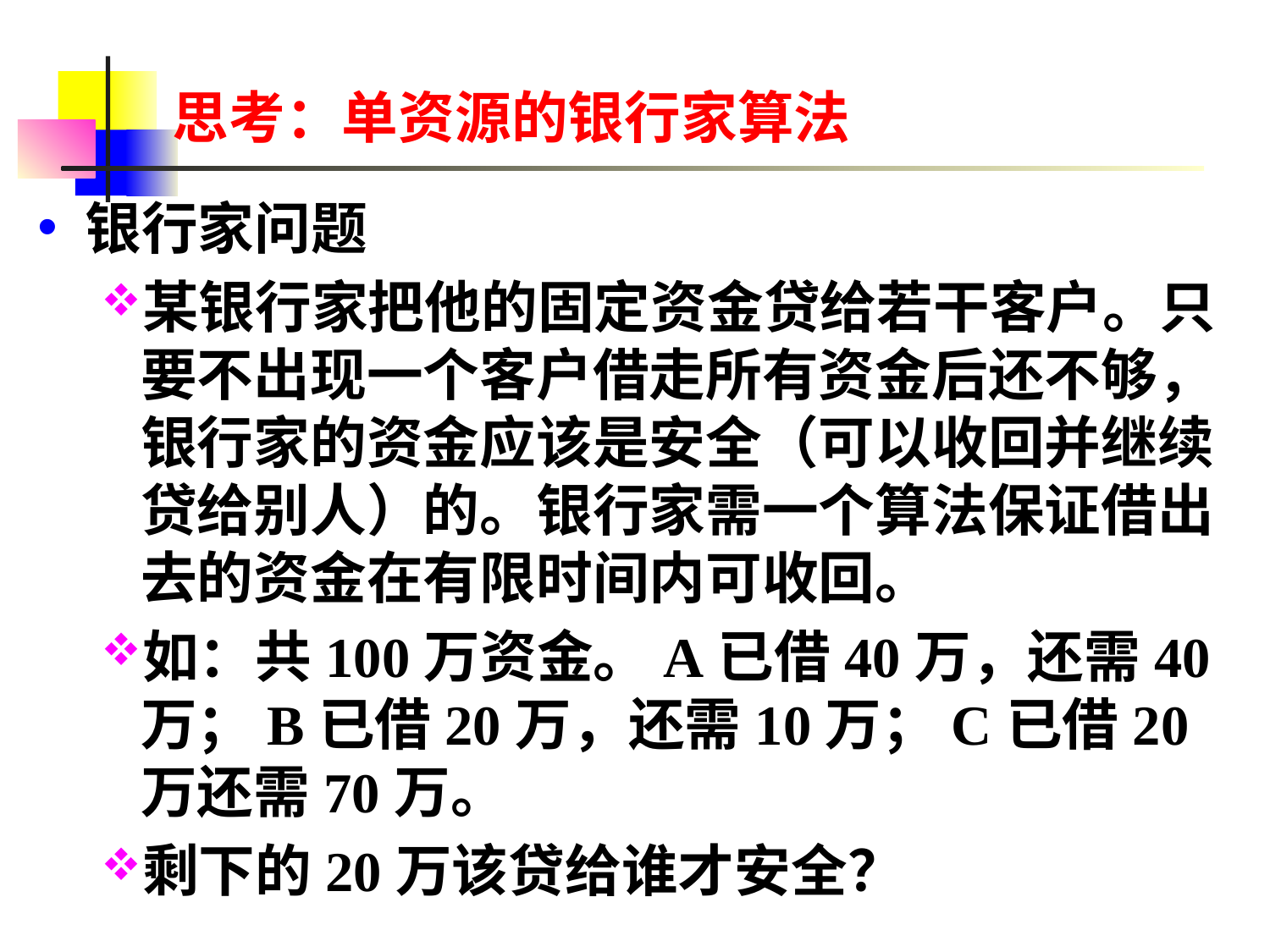

# 思考：单资源的银行家算法
银行家问题
某银行家把他的固定资金贷给若干客户。只要不出现一个客户借走所有资金后还不够，银行家的资金应该是安全（可以收回并继续贷给别人）的。银行家需一个算法保证借出去的资金在有限时间内可收回。
如：共100万资金。A已借40万，还需40万；B已借20万，还需10万；C已借20万还需70万。
剩下的20万该贷给谁才安全？